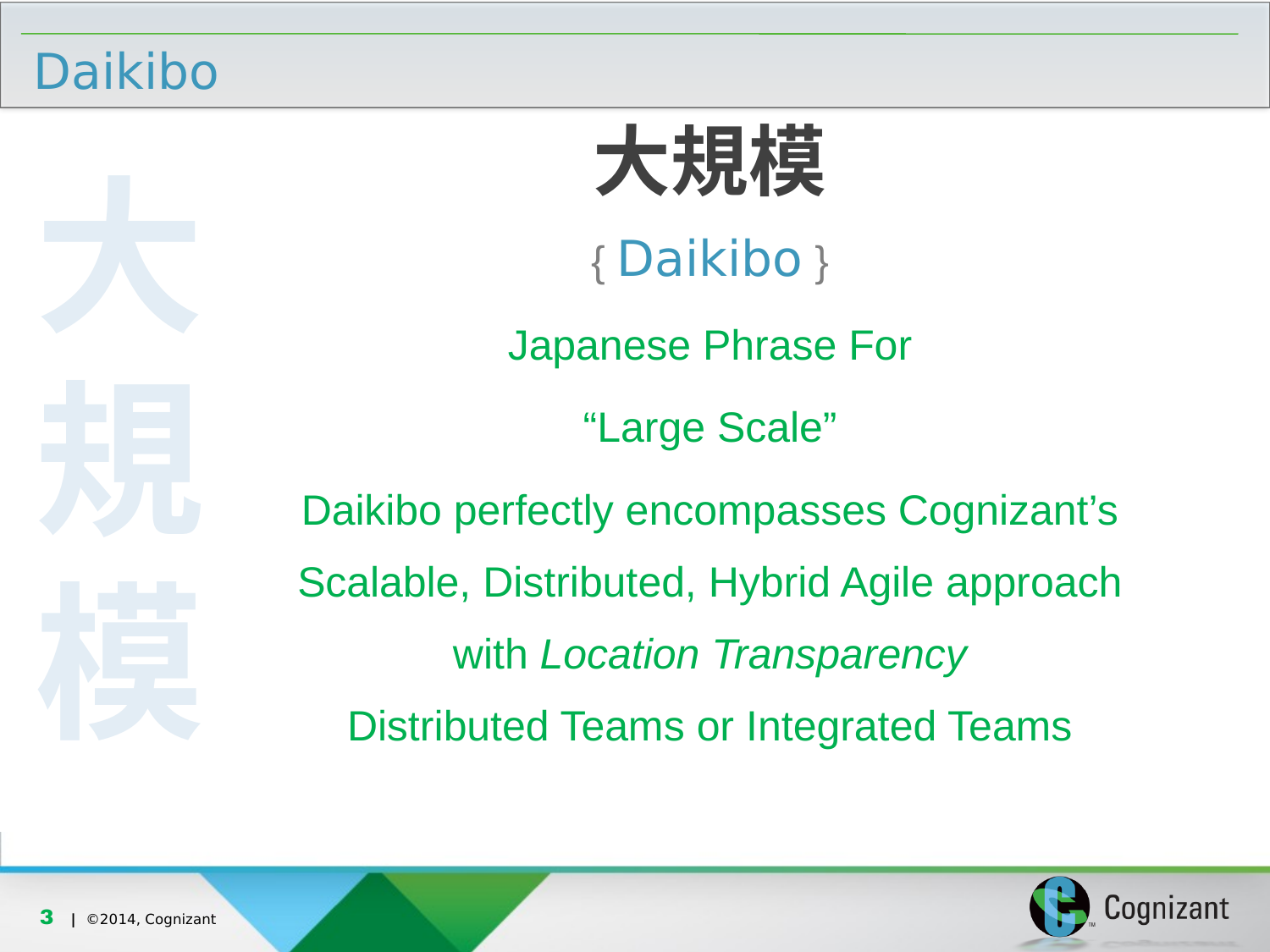

# Daikibo
大規模
{ Daikibo }
Japanese Phrase For
“Large Scale”
Daikibo perfectly encompasses Cognizant’s
Scalable, Distributed, Hybrid Agile approach
with Location Transparency
Distributed Teams or Integrated Teams

大
規
模
3